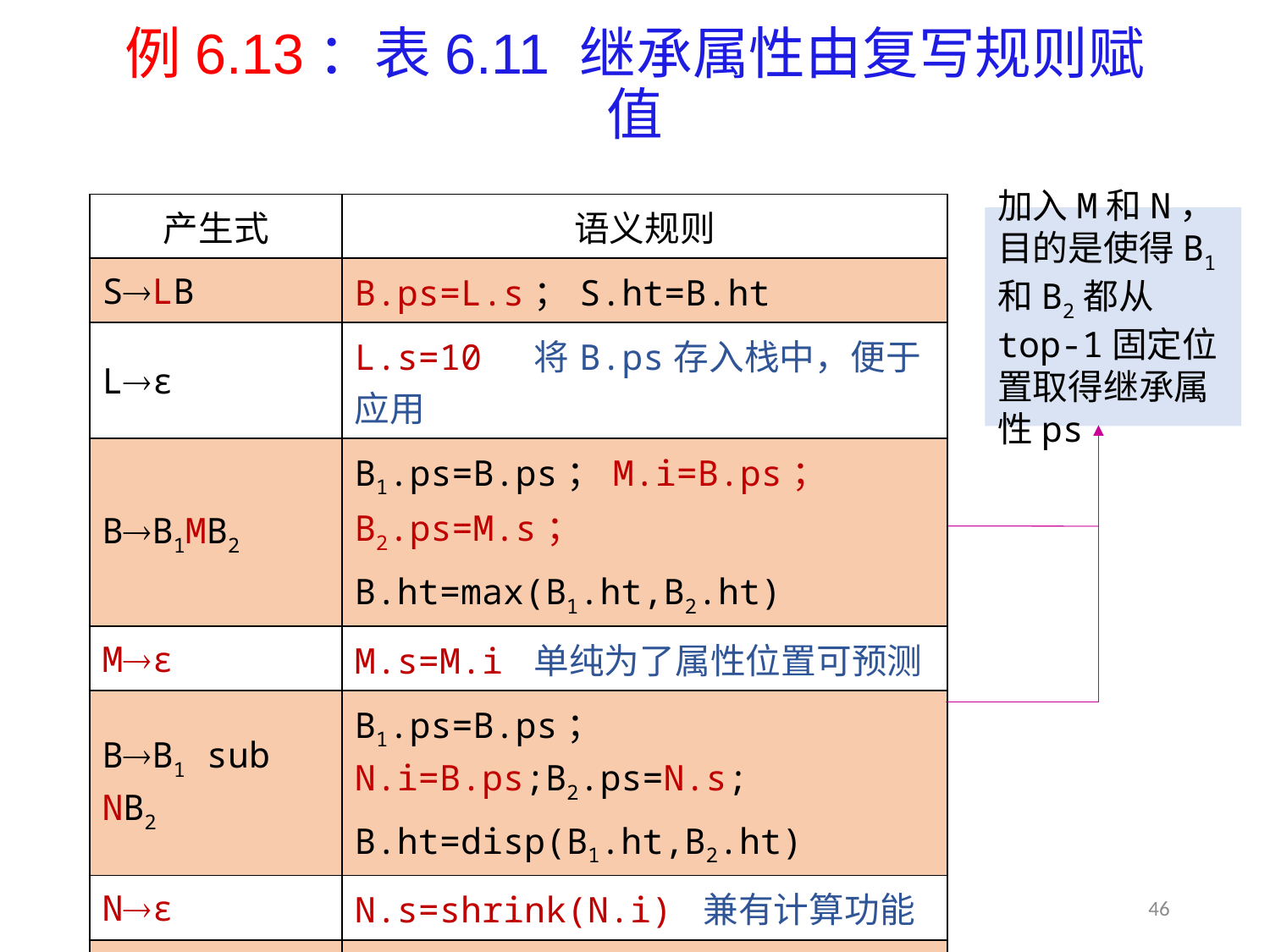

# 例6.13：表6.11 继承属性由复写规则赋值
| 产生式 | 语义规则 |
| --- | --- |
| S→LB | B.ps=L.s；S.ht=B.ht |
| L→ε | L.s=10 将B.ps存入栈中，便于应用 |
| B→B1MB2 | B1.ps=B.ps；M.i=B.ps；B2.ps=M.s； B.ht=max(B1.ht,B2.ht) |
| M→ε | M.s=M.i 单纯为了属性位置可预测 |
| B→B1 sub NB2 | B1.ps=B.ps；N.i=B.ps;B2.ps=N.s; B.ht=disp(B1.ht,B2.ht) |
| N→ε | N.s=shrink(N.i) 兼有计算功能 |
| B→text | B.ht=text.h×B.ps |
加入M和N，目的是使得B1和B2都从top-1固定位置取得继承属性ps

46